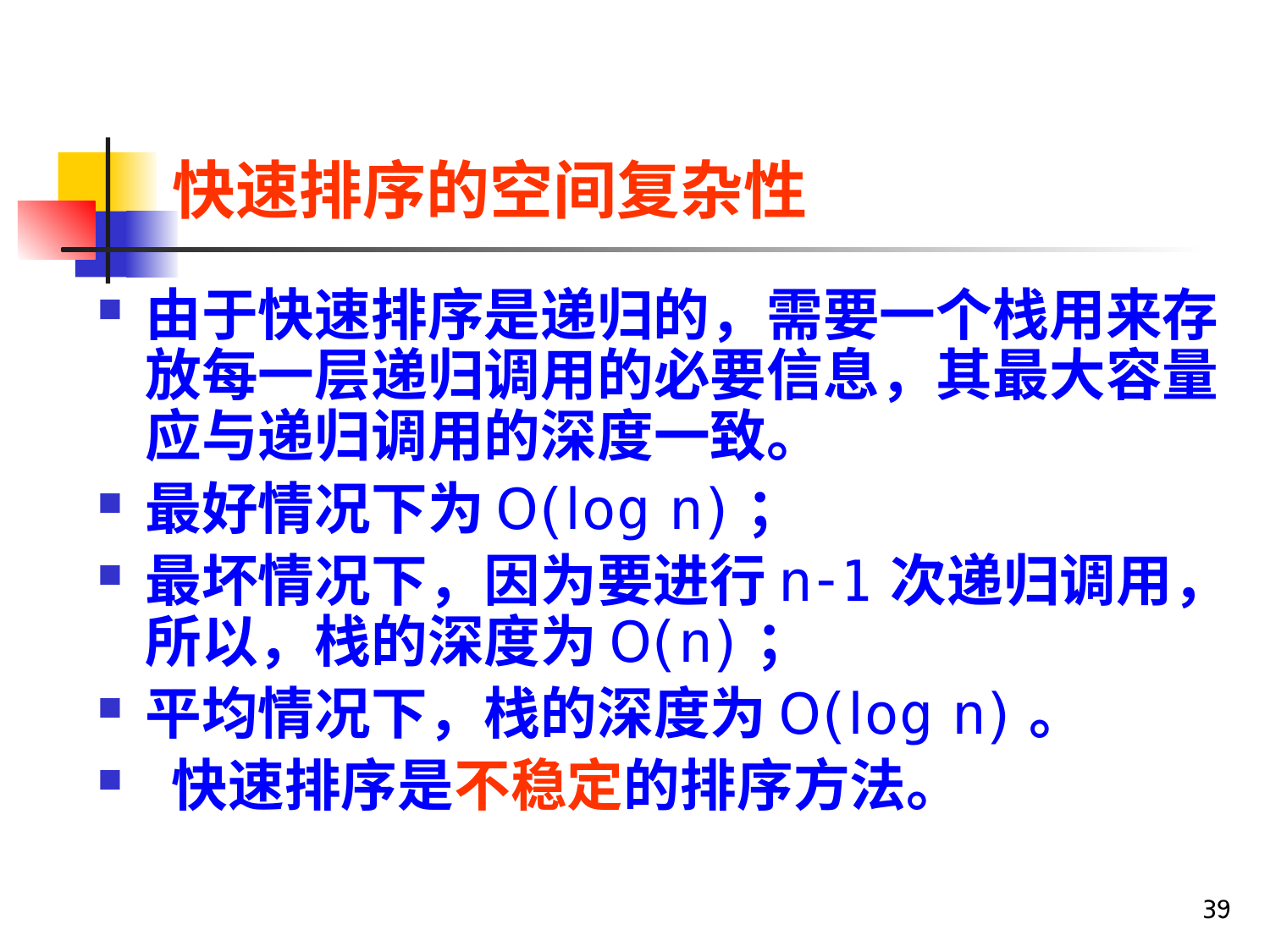

# 快速排序的空间复杂性
由于快速排序是递归的，需要一个栈用来存放每一层递归调用的必要信息，其最大容量应与递归调用的深度一致。
最好情况下为O(log n)；
最坏情况下，因为要进行n-1次递归调用，所以，栈的深度为O(n)；
平均情况下，栈的深度为O(log n)。
 快速排序是不稳定的排序方法。
39